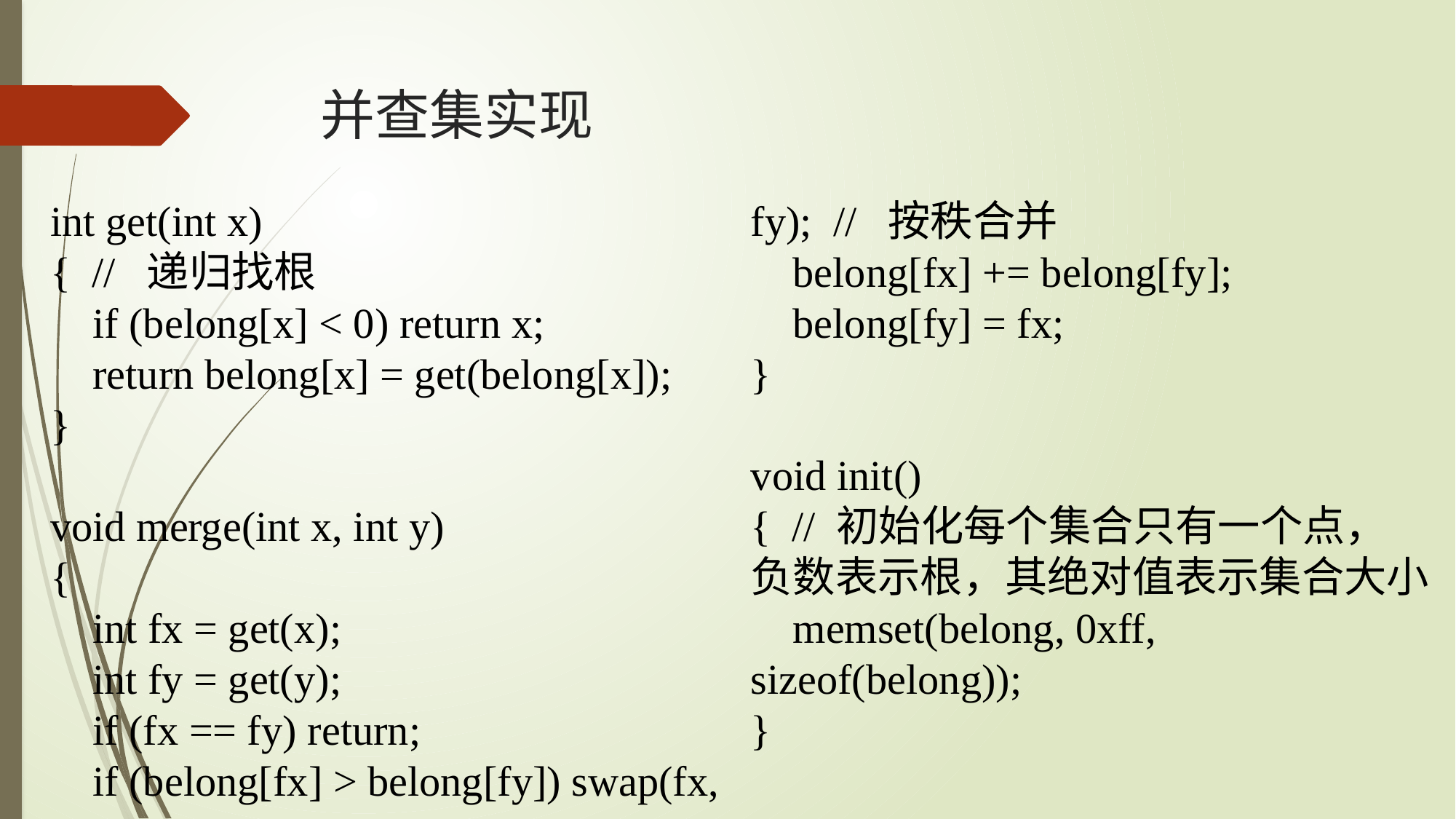

# 并查集实现
int get(int x)
{  //  递归找根
    if (belong[x] < 0) return x;
    return belong[x] = get(belong[x]);
}

void merge(int x, int y)
{
    int fx = get(x);
    int fy = get(y);
    if (fx == fy) return;
    if (belong[fx] > belong[fy]) swap(fx, fy);  //  按秩合并
    belong[fx] += belong[fy];
    belong[fy] = fx;
}

void init()
{  // 初始化每个集合只有一个点，负数表示根，其绝对值表示集合大小
    memset(belong, 0xff, sizeof(belong));
}